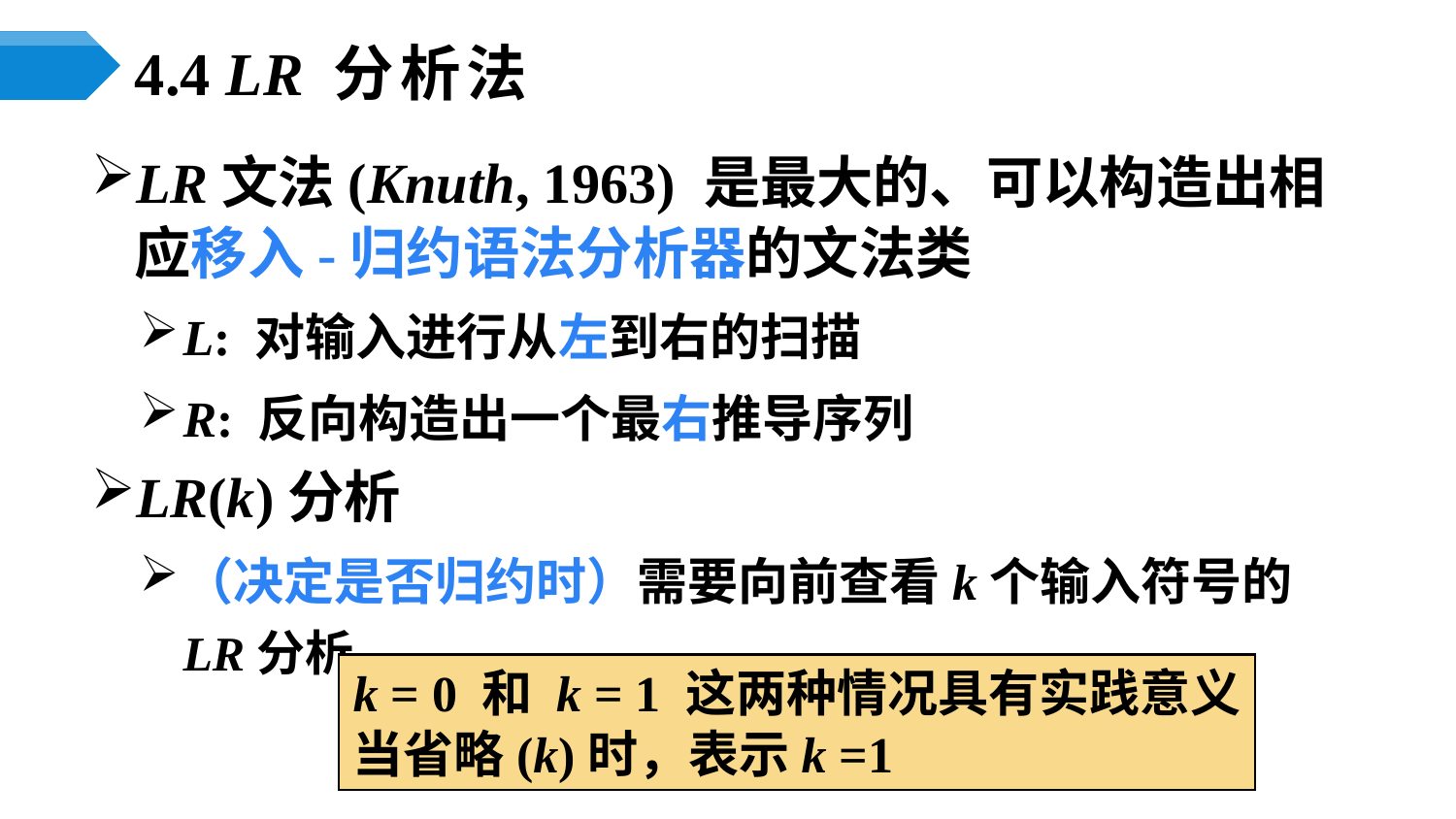

# 4.4 LR 分析法
LR文法(Knuth, 1963) 是最大的、可以构造出相应移入-归约语法分析器的文法类
L: 对输入进行从左到右的扫描
R: 反向构造出一个最右推导序列
LR(k)分析
（决定是否归约时）需要向前查看k个输入符号的LR分析

k = 0 和 k = 1 这两种情况具有实践意义
当省略(k)时，表示k =1